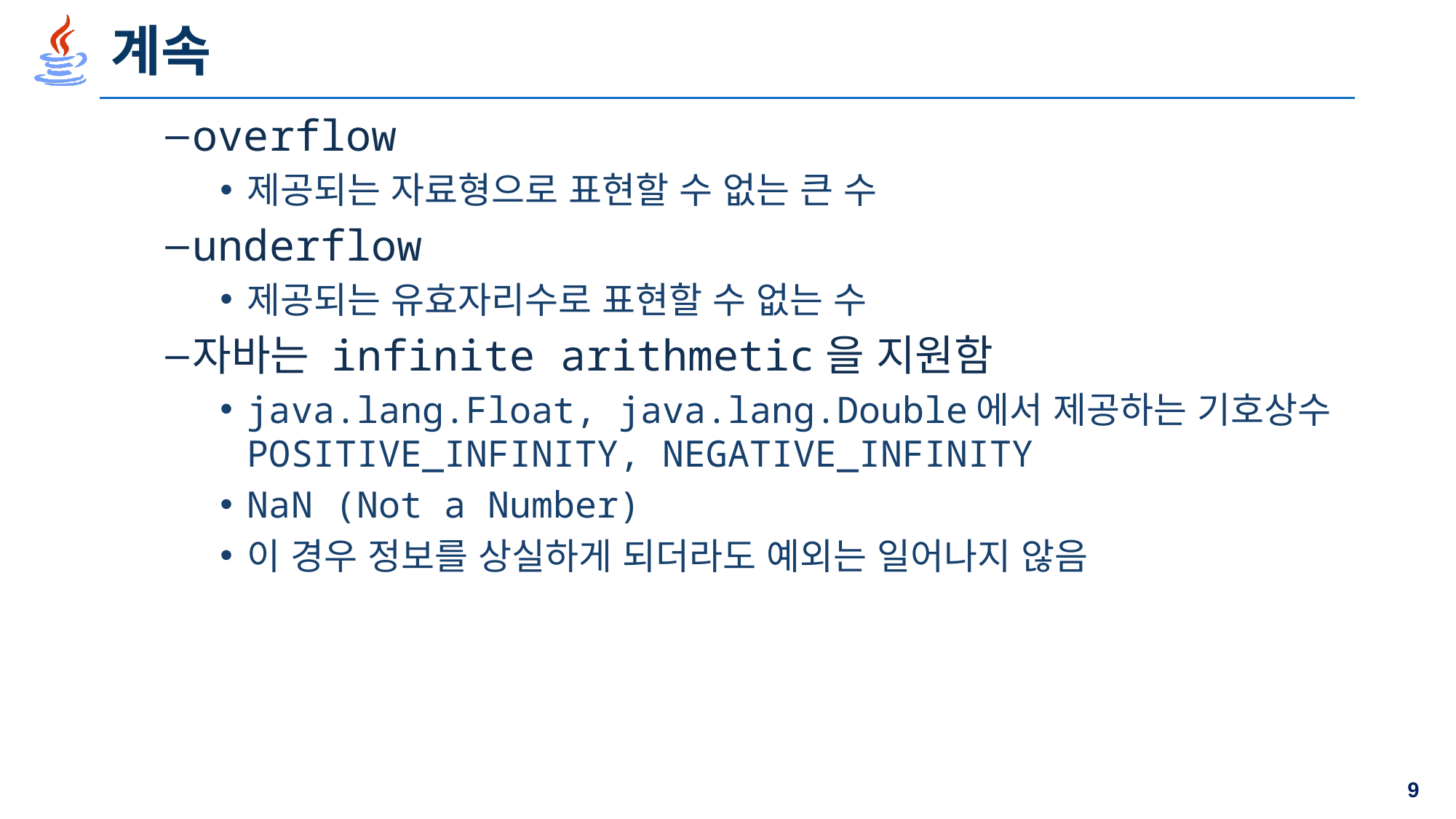

# 계속
overflow
제공되는 자료형으로 표현할 수 없는 큰 수
underflow
제공되는 유효자리수로 표현할 수 없는 수
자바는 infinite arithmetic을 지원함
java.lang.Float, java.lang.Double에서 제공하는 기호상수 POSITIVE_INFINITY, NEGATIVE_INFINITY
NaN (Not a Number)
이 경우 정보를 상실하게 되더라도 예외는 일어나지 않음
9